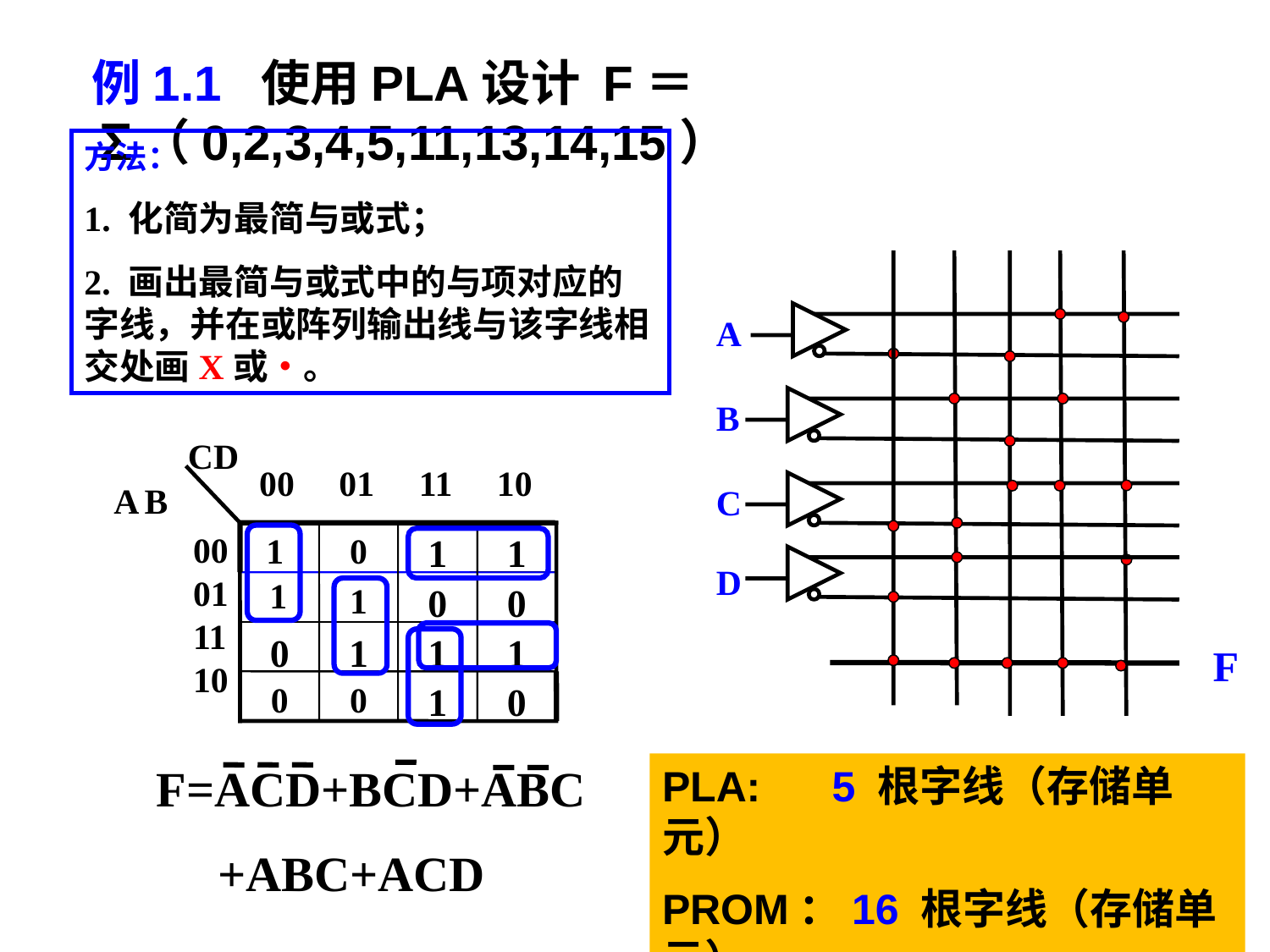

例1.1  使用PLA设计 F＝∑（0,2,3,4,5,11,13,14,15）
方法：
1. 化简为最简与或式；
2. 画出最简与或式中的与项对应的字线，并在或阵列输出线与该字线相交处画X或•。

A

B

C

D

F

CD
  00     01     11     10

A B
1

0

1

1

00
01
11
10
1

1
0
0

0
1
1
1

0

0
1
0

F=ACD+BCD+ABC
     +ABC+ACD

PLA:      5 根字线（存储单元）
PROM：16 根字线（存储单元）